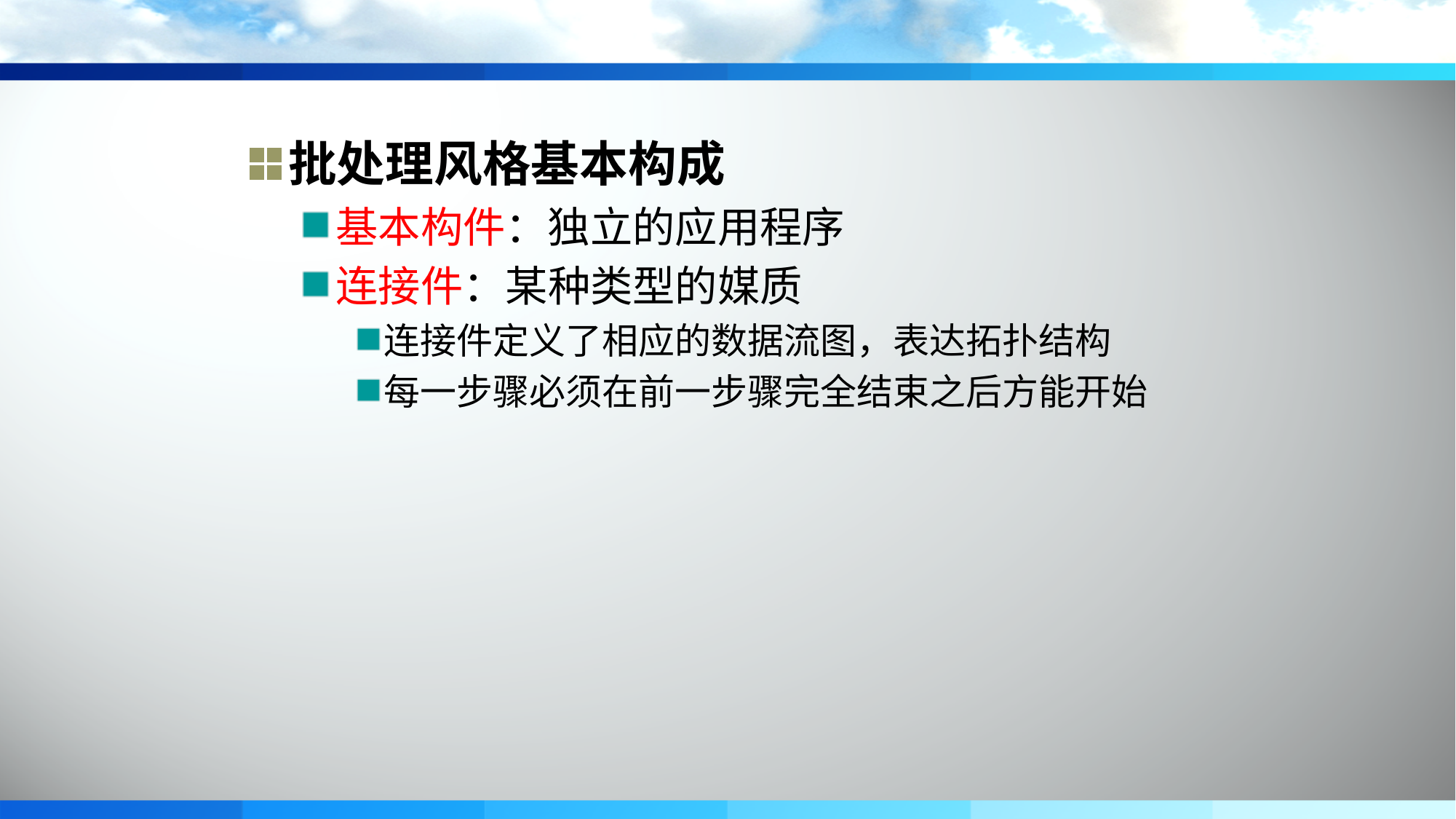

批处理风格基本构成
基本构件：独立的应用程序
连接件：某种类型的媒质
连接件定义了相应的数据流图，表达拓扑结构
每一步骤必须在前一步骤完全结束之后方能开始